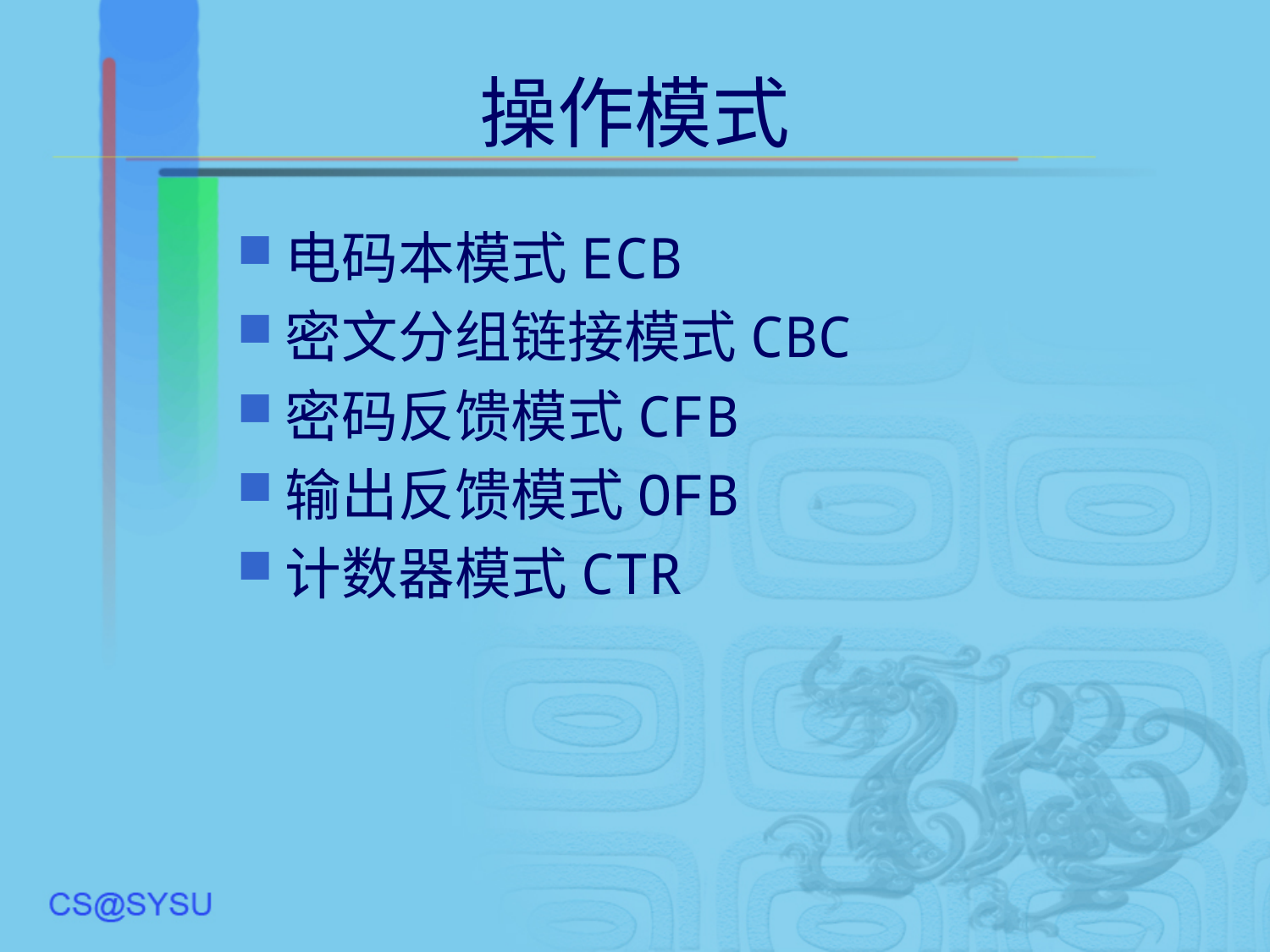

# 操作模式
电码本模式ECB
密文分组链接模式CBC
密码反馈模式CFB
输出反馈模式OFB
计数器模式CTR